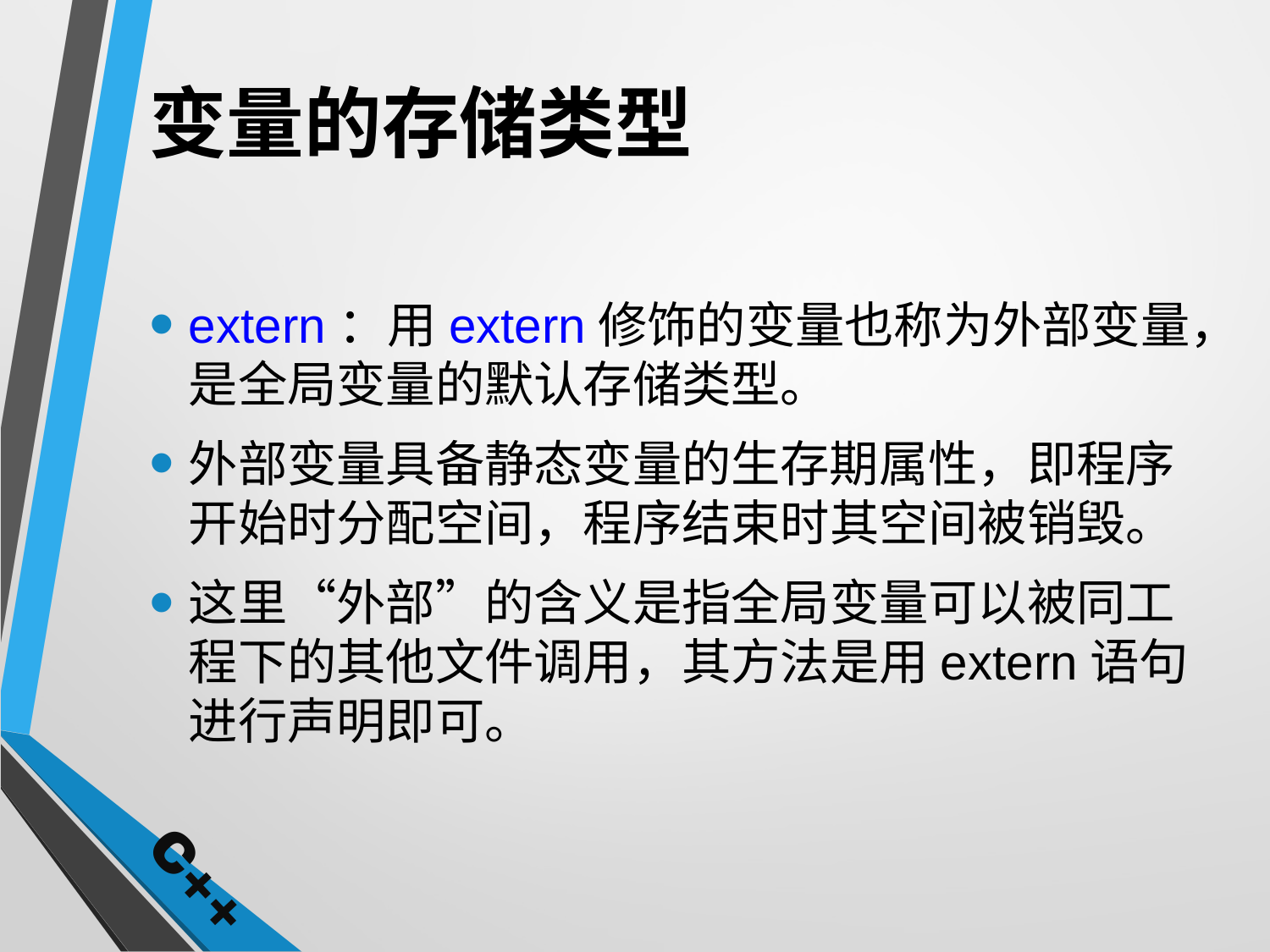

# 变量的存储类型
extern：用extern修饰的变量也称为外部变量，是全局变量的默认存储类型。
外部变量具备静态变量的生存期属性，即程序开始时分配空间，程序结束时其空间被销毁。
这里“外部”的含义是指全局变量可以被同工程下的其他文件调用，其方法是用extern语句进行声明即可。